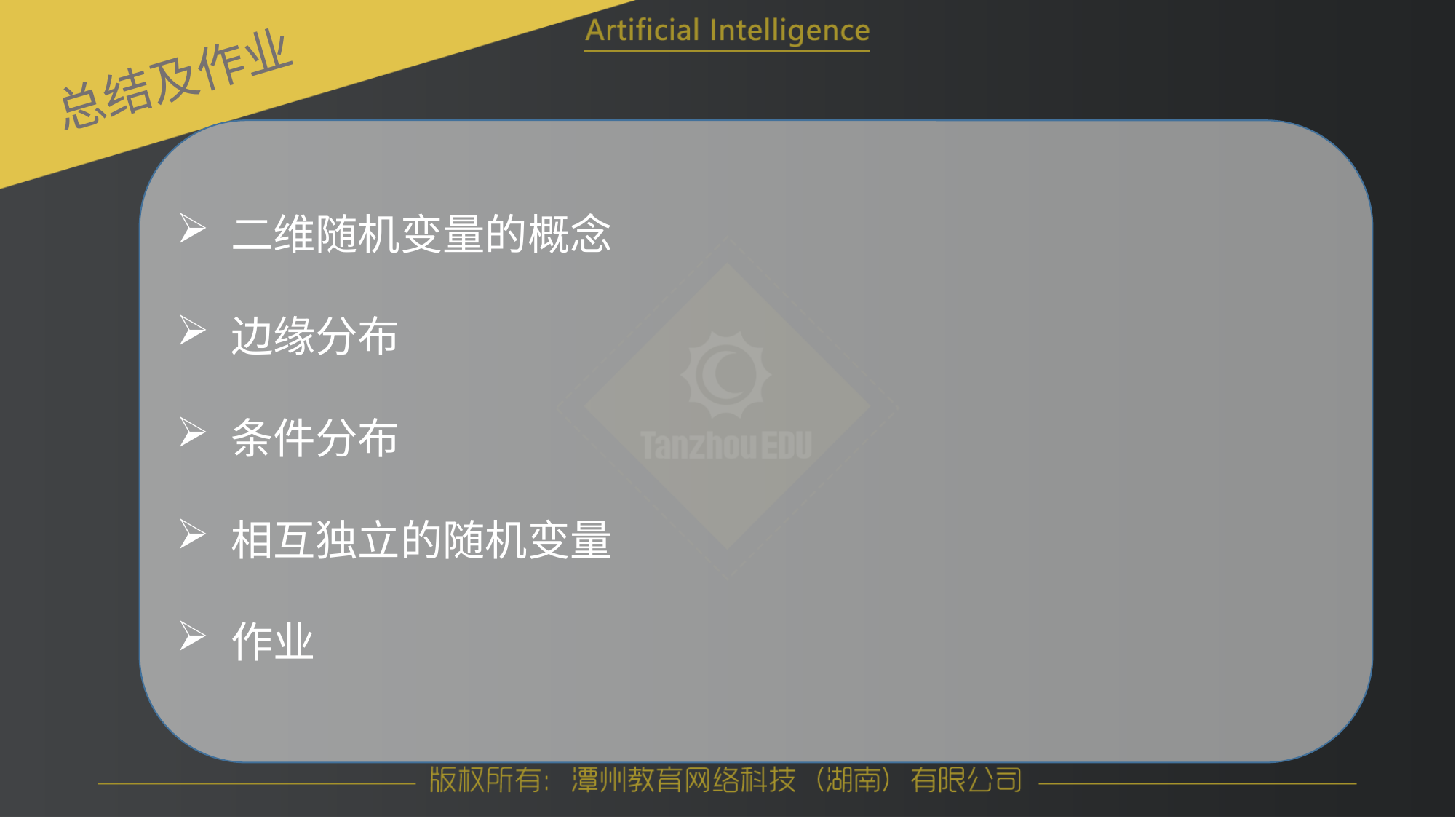

总结及作业
二维随机变量的概念
边缘分布
条件分布
相互独立的随机变量
作业